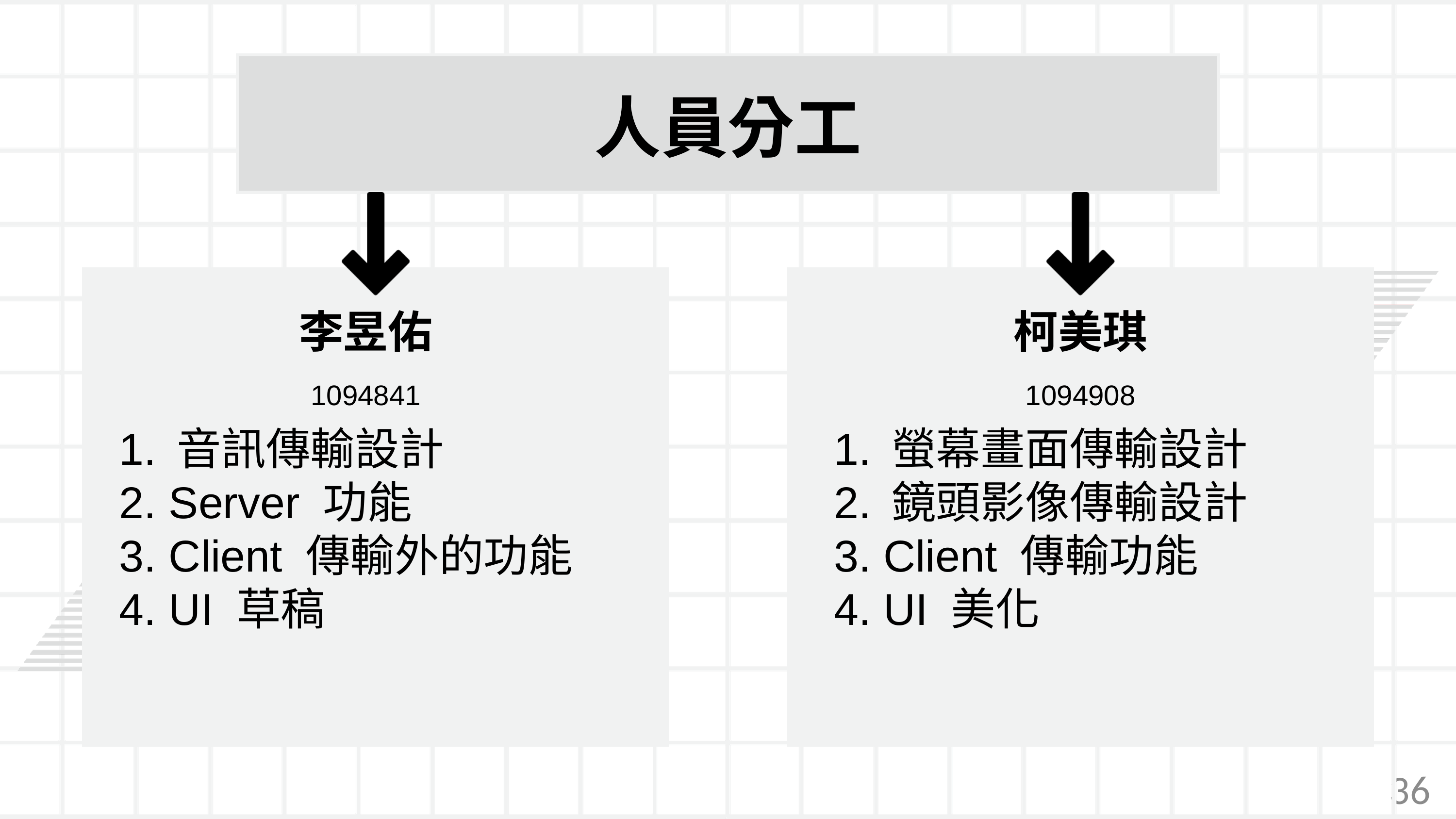

人員分工

李昱佑
1094841
柯美琪
1094908
 音訊傳輸設計
 Server 功能
 Client 傳輸外的功能
 UI 草稿
 螢幕畫面傳輸設計
 鏡頭影像傳輸設計
 Client 傳輸功能
 UI 美化

36